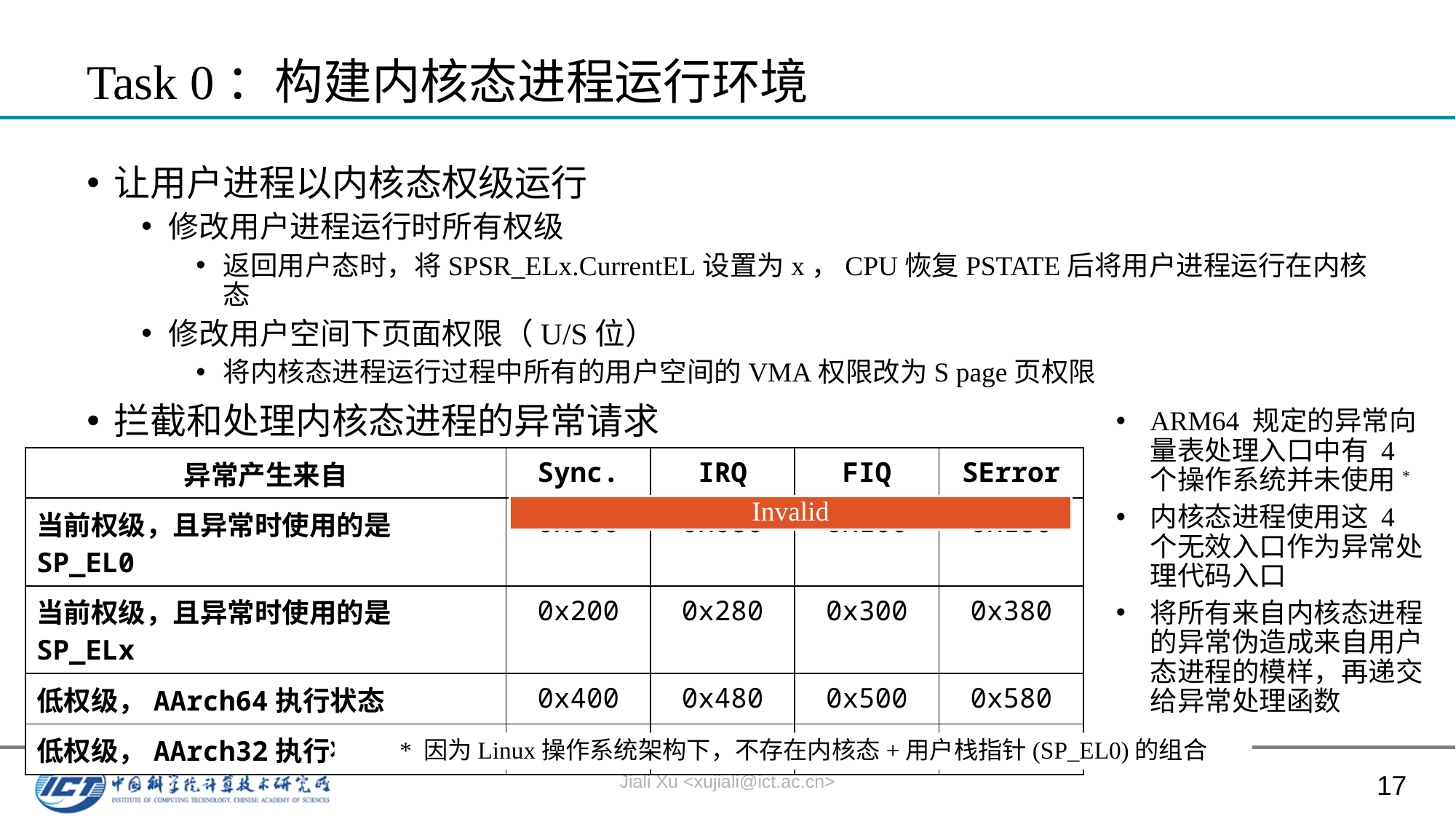

# Task 0：构建内核态进程运行环境
让用户进程以内核态权级运行
修改用户进程运行时所有权级
返回用户态时，将SPSR_ELx.CurrentEL设置为x，CPU恢复PSTATE后将用户进程运行在内核态
修改用户空间下页面权限（U/S位）
将内核态进程运行过程中所有的用户空间的VMA权限改为S page页权限
拦截和处理内核态进程的异常请求

ARM64 规定的异常向量表处理入口中有 4 个操作系统并未使用*
内核态进程使用这 4 个无效入口作为异常处理代码入口
将所有来自内核态进程的异常伪造成来自用户态进程的模样，再递交给异常处理函数
| 异常产生来自 | Sync. | IRQ | FIQ | SError |
| --- | --- | --- | --- | --- |
| 当前权级，且异常时使用的是SP\_EL0 | 0x000 | 0x080 | 0x100 | 0x180 |
| 当前权级，且异常时使用的是SP\_ELx | 0x200 | 0x280 | 0x300 | 0x380 |
| 低权级，AArch64执行状态 | 0x400 | 0x480 | 0x500 | 0x580 |
| 低权级，AArch32执行状态 | 0x600 | 0x680 | 0x700 | 0x780 |
Invalid
* 因为Linux操作系统架构下，不存在内核态+用户栈指针(SP_EL0)的组合
Jiali Xu <xujiali@ict.ac.cn>
17